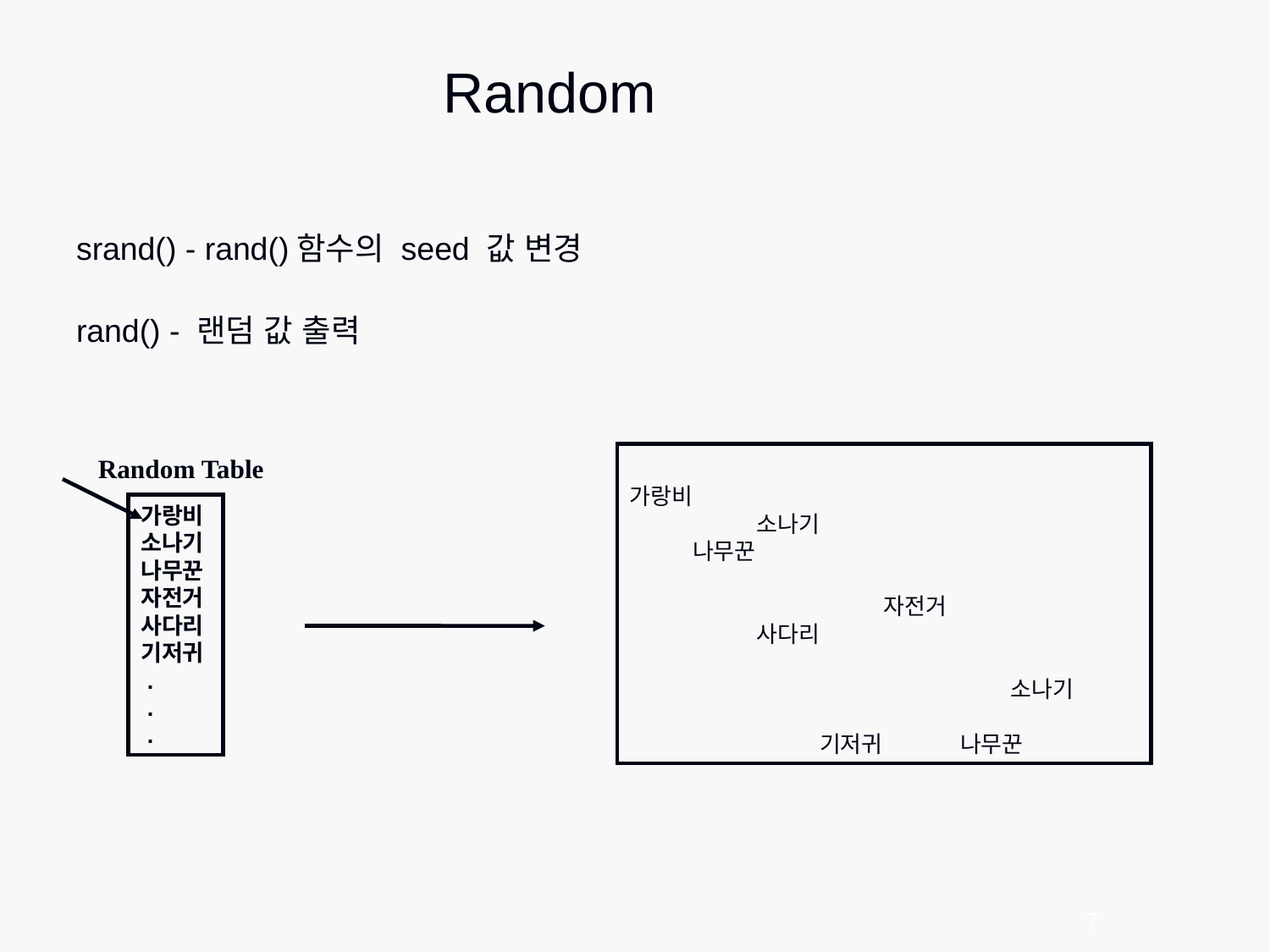

# Random
srand() - rand()함수의 seed 값 변경
rand() - 랜덤 값 출력

가랑비
	소나기
         나무꾼

		자전거
	사다리

			소나기

	         기저귀	            나무꾼
Random Table

가랑비
소나기
나무꾼
자전거
사다리
기저귀
 .
 .
 .

7